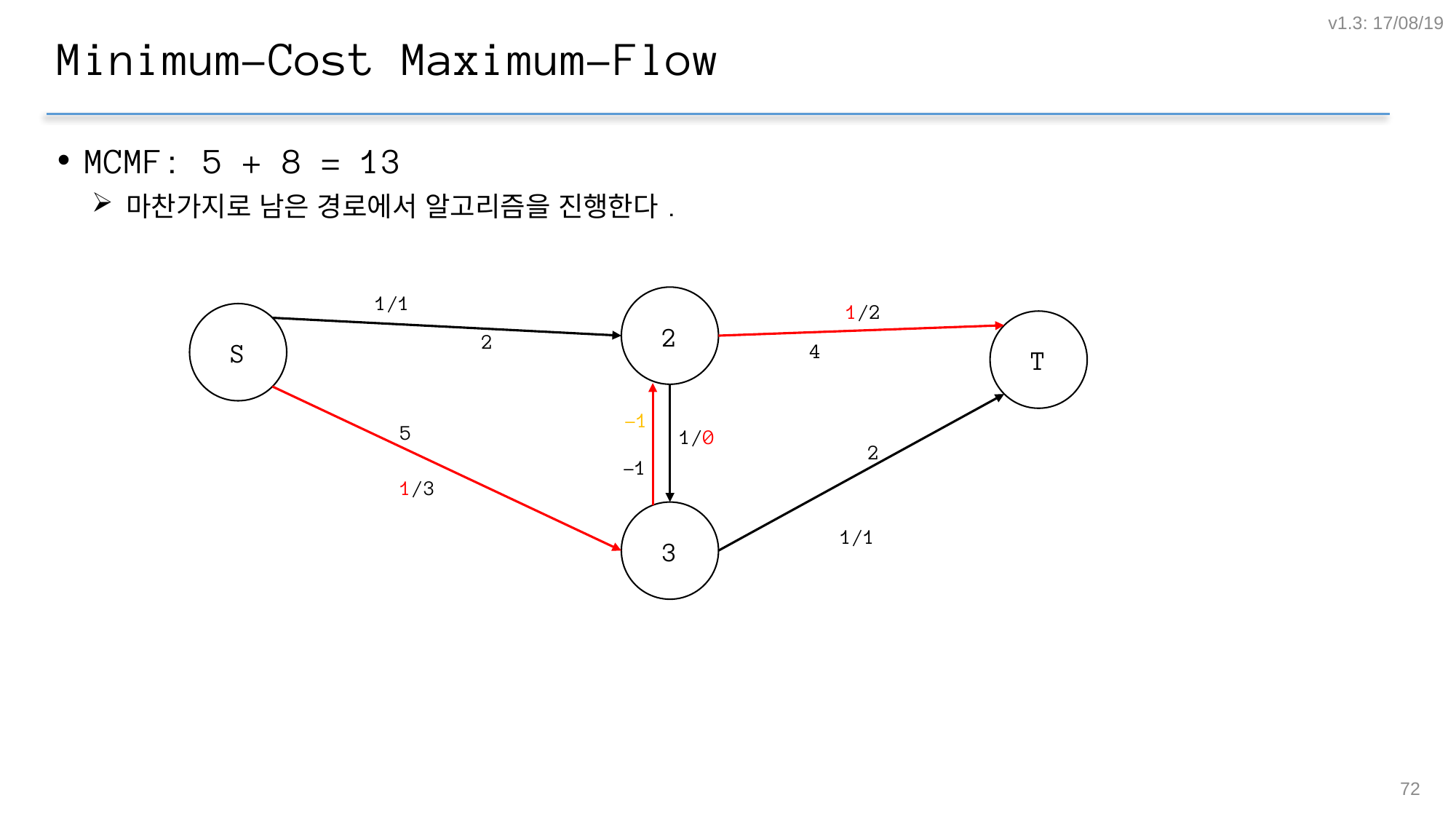

v1.3: 17/08/19
# Minimum-Cost Maximum-Flow
MCMF: 5 + 8 = 13
마찬가지로 남은 경로에서 알고리즘을 진행한다.
1/1
2
1/2
S
T
2
4
-1
5
1/0
2
-1
1/3
3
1/1
72